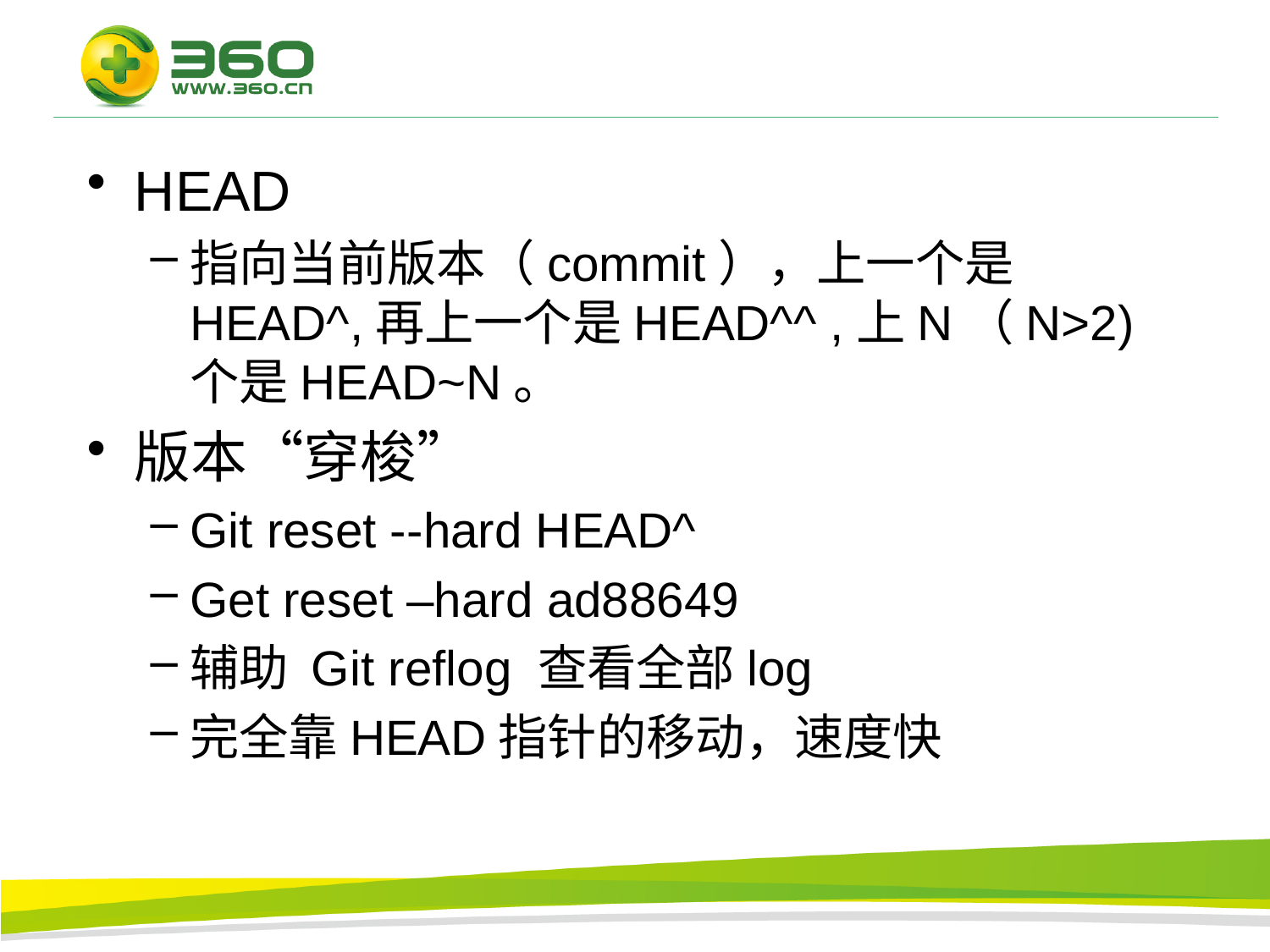

#
HEAD
指向当前版本（commit），上一个是HEAD^,再上一个是HEAD^^ ,上N（N>2)个是HEAD~N。
版本“穿梭”
Git reset --hard HEAD^
Get reset –hard ad88649
辅助 Git reflog 查看全部log
完全靠HEAD指针的移动，速度快